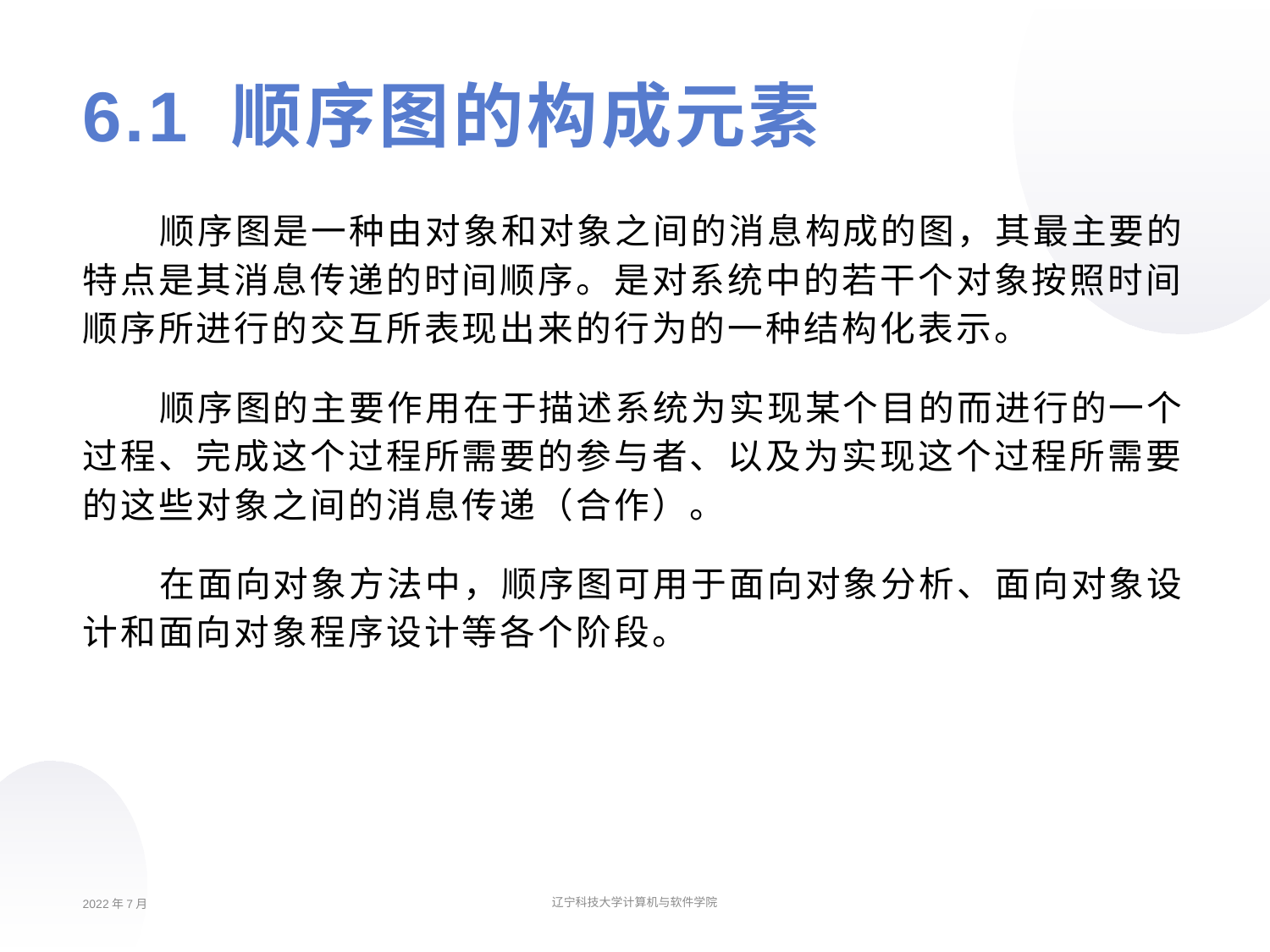

# 6.1 顺序图的构成元素
顺序图是一种由对象和对象之间的消息构成的图，其最主要的特点是其消息传递的时间顺序。是对系统中的若干个对象按照时间顺序所进行的交互所表现出来的行为的一种结构化表示。
顺序图的主要作用在于描述系统为实现某个目的而进行的一个过程、完成这个过程所需要的参与者、以及为实现这个过程所需要的这些对象之间的消息传递（合作）。
在面向对象方法中，顺序图可用于面向对象分析、面向对象设计和面向对象程序设计等各个阶段。

2022年7月
4
辽宁科技大学计算机与软件学院